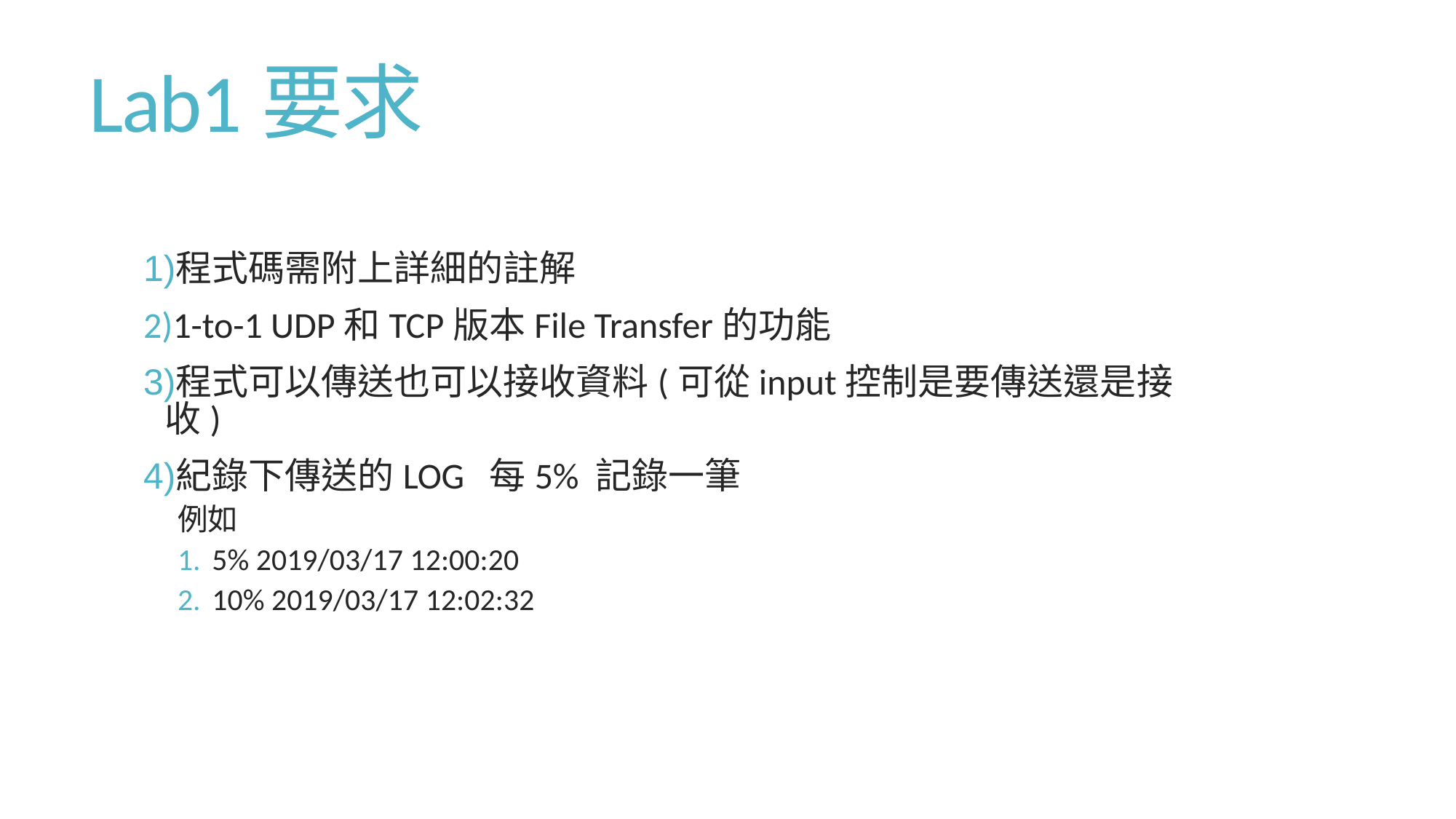

# Lab1要求
程式碼需附上詳細的註解
1-to-1 UDP和TCP版本File Transfer的功能
程式可以傳送也可以接收資料(可從input控制是要傳送還是接收)
紀錄下傳送的LOG  每5% 記錄一筆
例如
5% 2019/03/17 12:00:20
10% 2019/03/17 12:02:32